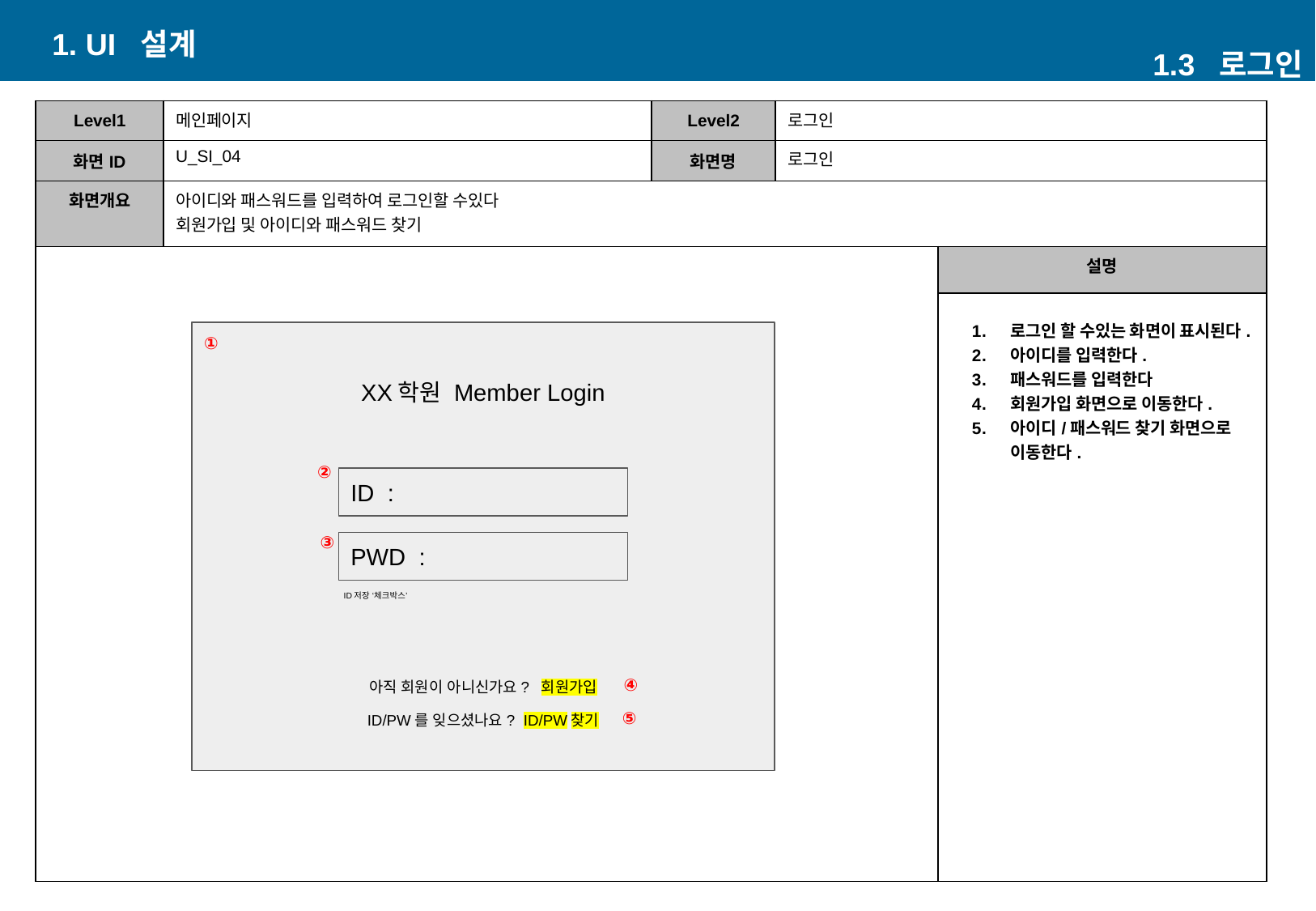

1. UI  설계
1.3  로그인
| Level1 | 메인페이지 | Level2 | 로그인 |  |
| --- | --- | --- | --- | --- |
| 화면ID | U\_SI\_04 | 화면명 | 로그인 |  |
| 화면개요 | 아이디와 패스워드를 입력하여 로그인할 수있다 회원가입 및 아이디와 패스워드 찾기 |  |  |  |
|  |  |  |  | 설명 |
|  |  |  |  | 로그인 할 수있는 화면이 표시된다. 아이디를 입력한다. 패스워드를 입력한다 회원가입 화면으로 이동한다. 아이디/패스워드 찾기 화면으로 이동한다. |
①

XX학원 Member Login
②
ID  :
③
PWD  :
ID저장 ‘체크박스’
④
아직 회원이 아니신가요?  회원가입
⑤
ID/PW를 잊으셨나요?  ID/PW찾기